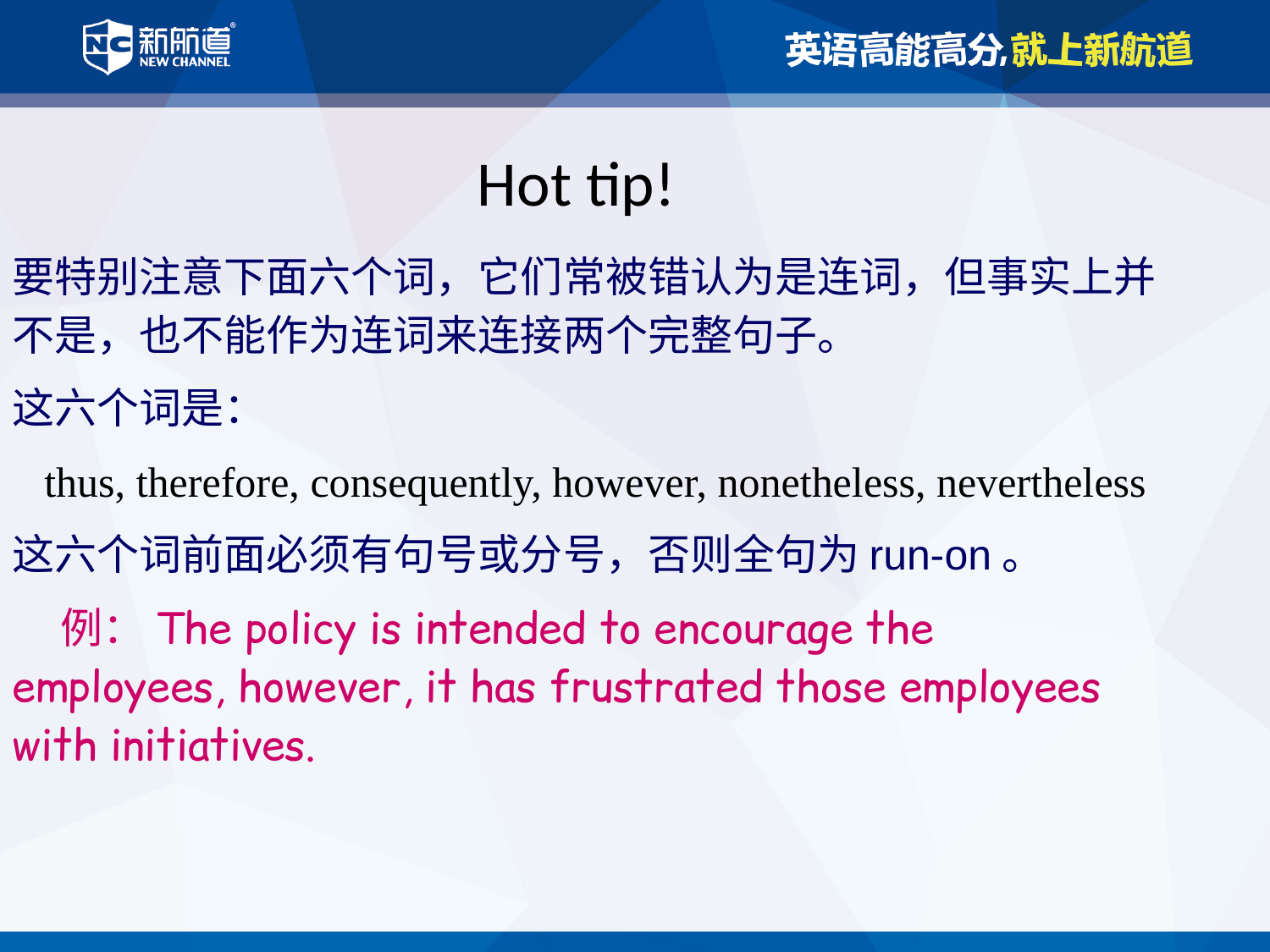

Hot tip!
要特别注意下面六个词，它们常被错认为是连词，但事实上并不是，也不能作为连词来连接两个完整句子。
这六个词是：
   thus, therefore, consequently, however, nonetheless, nevertheless
这六个词前面必须有句号或分号，否则全句为run-on。
    例：The policy is intended to encourage the employees, however, it has frustrated those employees with initiatives.